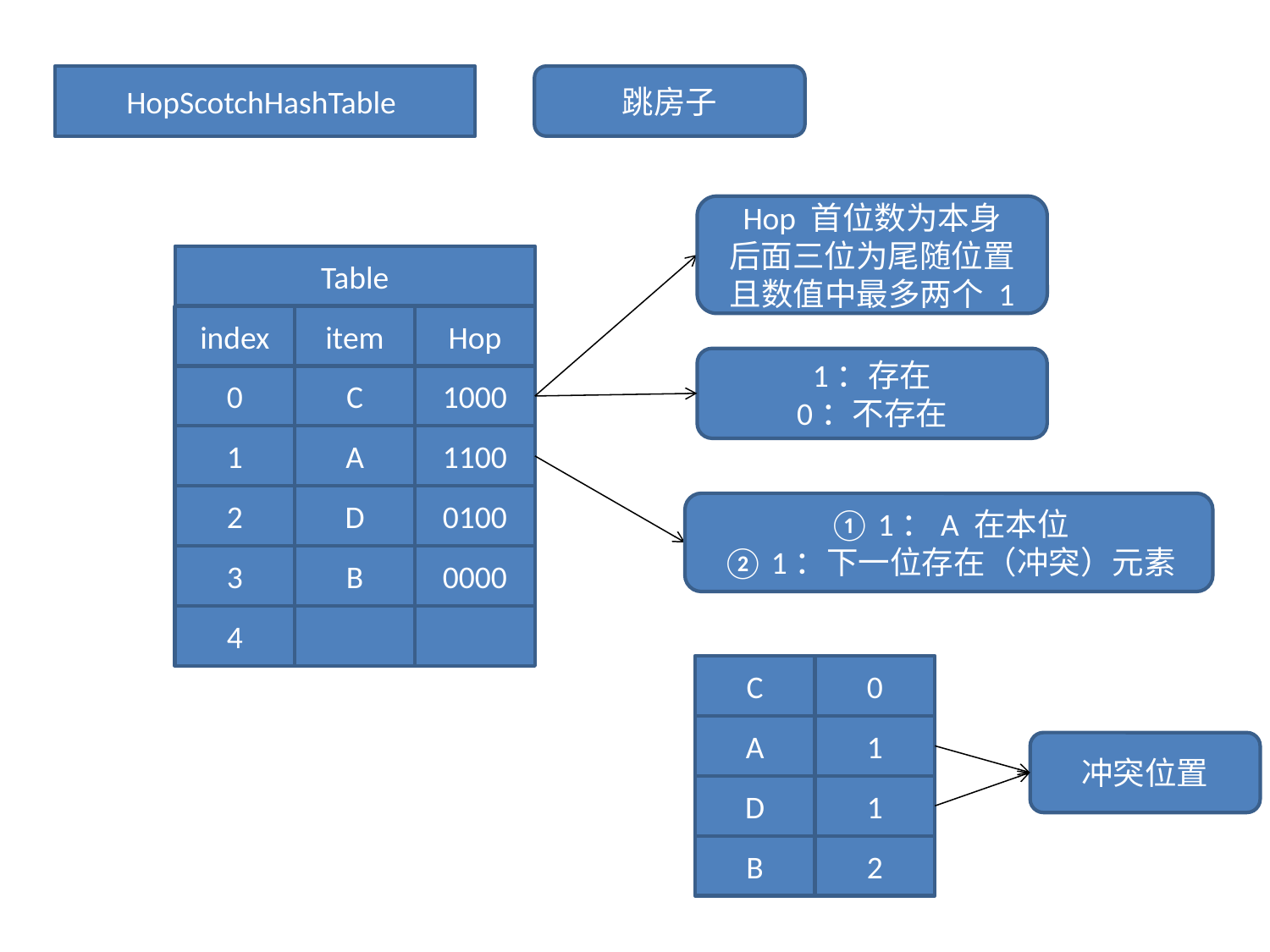

HopScotchHashTable
跳房子
Hop 首位数为本身
后面三位为尾随位置
且数值中最多两个 1
Table
index
item
Hop
1：存在
0：不存在
0
C
1000
1
A
1100
2
D
0100
① 1：A 在本位
② 1：下一位存在（冲突）元素
3
B
0000
4

C
0
A
1
冲突位置
D
1
B
2